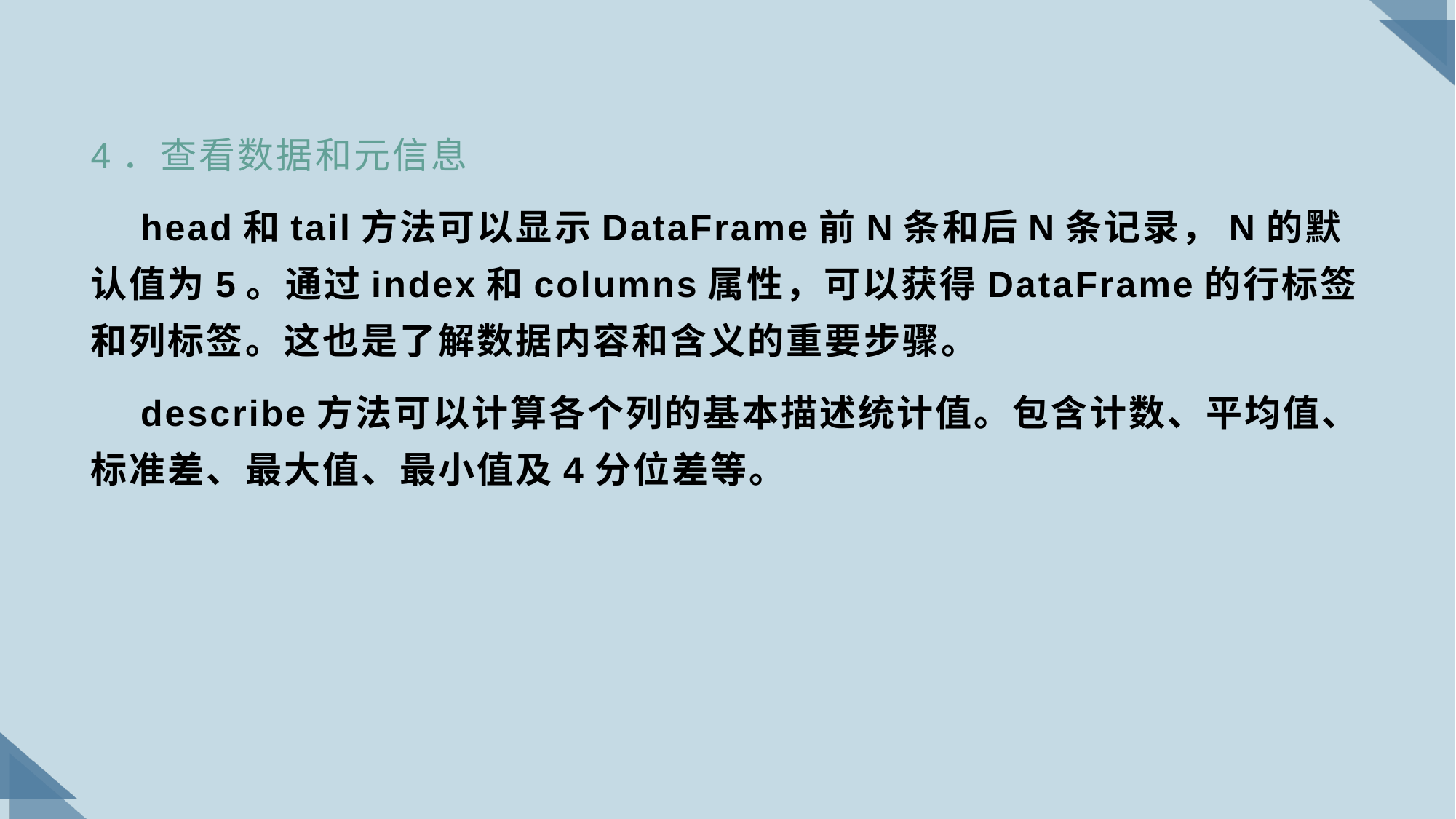

4．查看数据和元信息
    head和tail方法可以显示DataFrame前N条和后N条记录，N的默认值为5。通过index和columns属性，可以获得DataFrame的行标签和列标签。这也是了解数据内容和含义的重要步骤。
    describe方法可以计算各个列的基本描述统计值。包含计数、平均值、标准差、最大值、最小值及4分位差等。